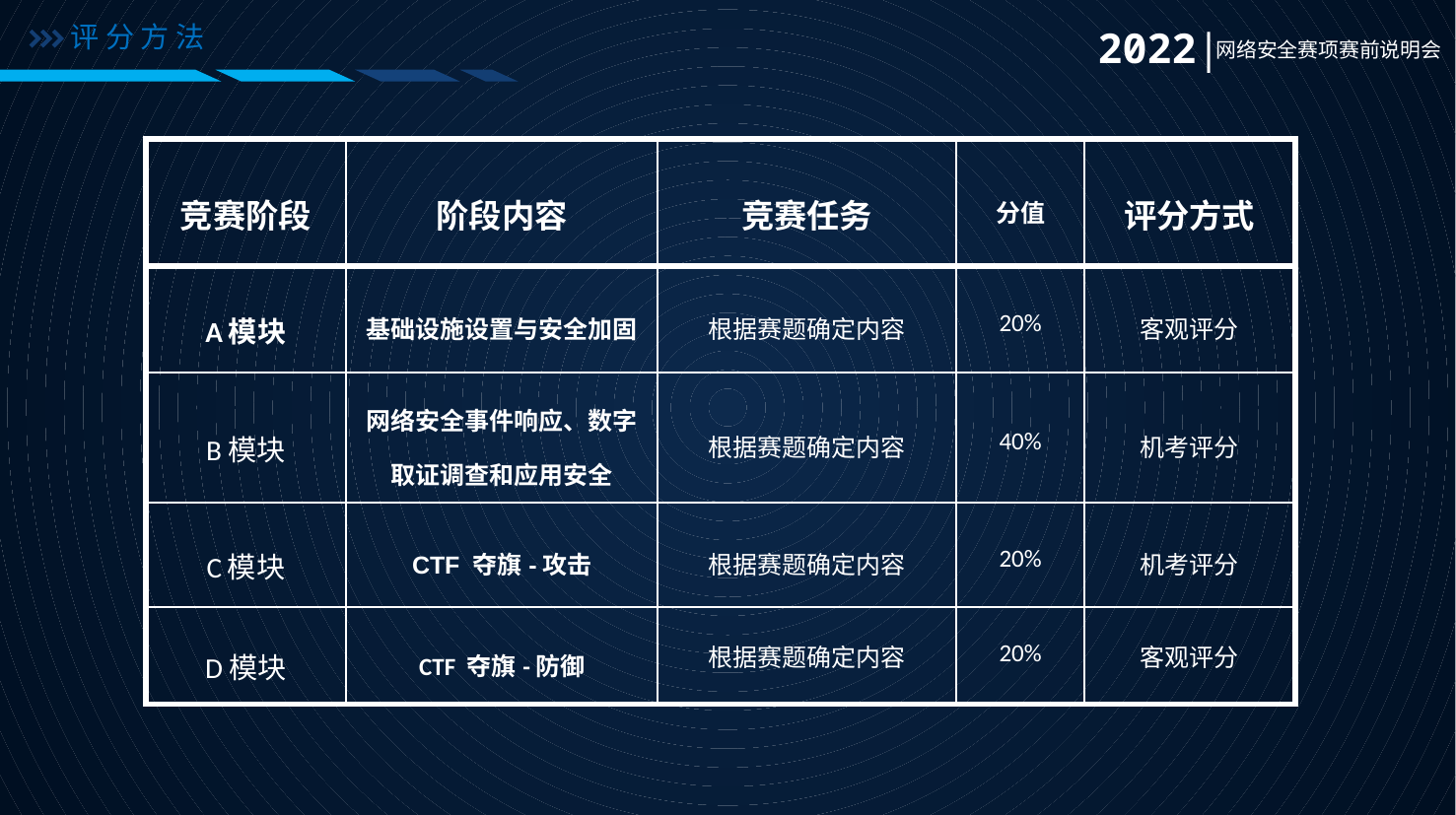

评分方法
2022|
网络安全赛项赛前说明会

| 竞赛阶段 | 阶段内容 | 竞赛任务 | 分值 | 评分方式 |
| --- | --- | --- | --- | --- |
| A模块 | 基础设施设置与安全加固 | 根据赛题确定内容 | 20% | 客观评分 |
| B模块 | 网络安全事件响应、数字取证调查和应用安全 | 根据赛题确定内容 | 40% | 机考评分 |
| C模块 | CTF 夺旗-攻击 | 根据赛题确定内容 | 20% | 机考评分 |
| D模块 | CTF 夺旗-防御 | 根据赛题确定内容 | 20% | 客观评分 |